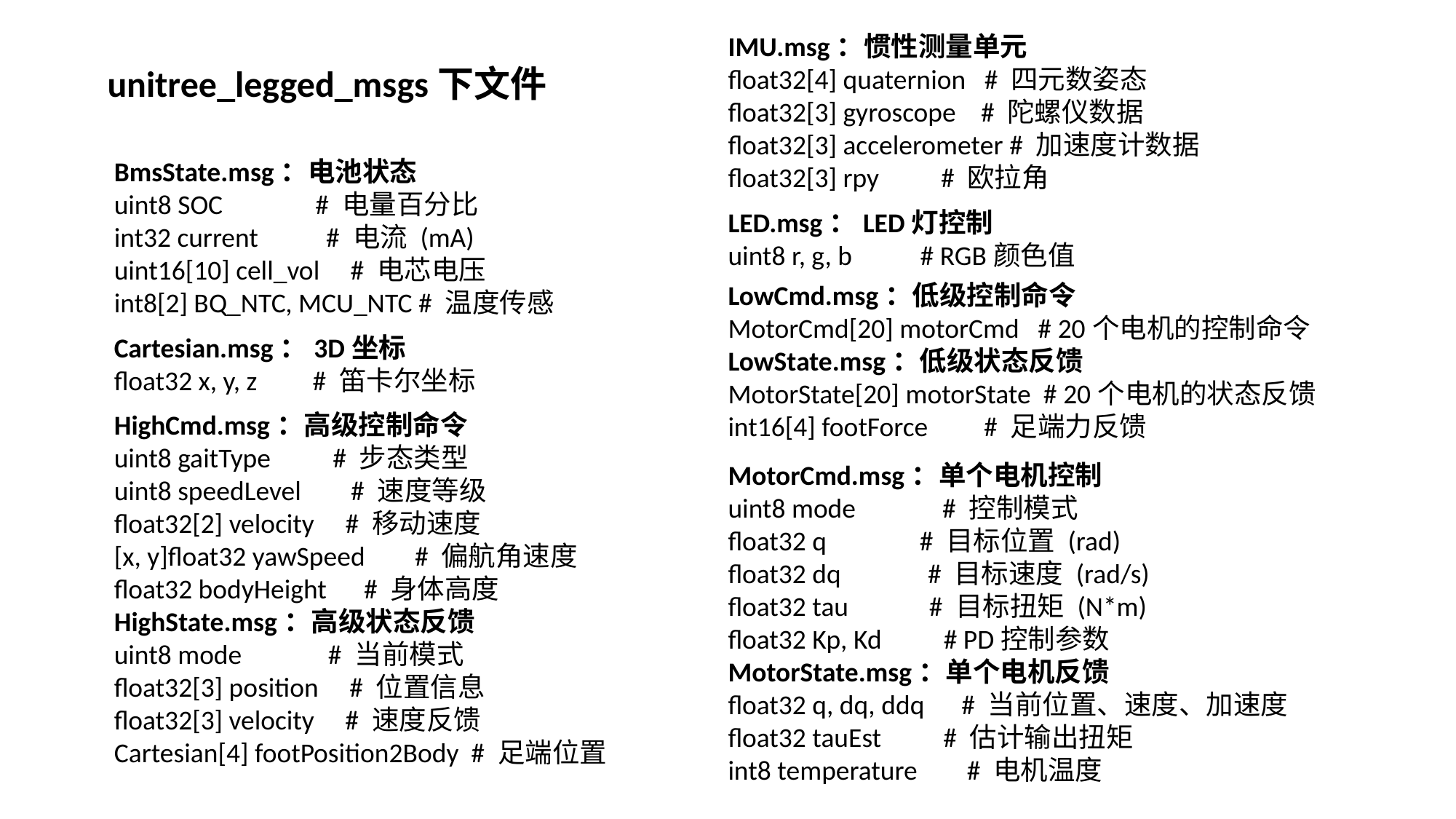

IMU.msg：惯性测量单元
float32[4] quaternion   # 四元数姿态float32[3] gyroscope    # 陀螺仪数据float32[3] accelerometer # 加速度计数据float32[3] rpy          # 欧拉角

unitree_legged_msgs下文件
BmsState.msg：电池状态
uint8 SOC               # 电量百分比
int32 current           # 电流 (mA)
uint16[10] cell_vol     # 电芯电压
int8[2] BQ_NTC, MCU_NTC # 温度传感
LED.msg：LED灯控制
uint8 r, g, b           # RGB颜色值
LowCmd.msg：低级控制命令
MotorCmd[20] motorCmd   # 20个电机的控制命令
LowState.msg：低级状态反馈
MotorState[20] motorState  # 20个电机的状态反馈int16[4] footForce         # 足端力反馈
Cartesian.msg：3D坐标
float32 x, y, z         # 笛卡尔坐标
HighCmd.msg：高级控制命令
uint8 gaitType          # 步态类型
uint8 speedLevel        # 速度等级
float32[2] velocity     # 移动速度
[x, y]float32 yawSpeed        # 偏航角速度
float32 bodyHeight      # 身体高度
HighState.msg：高级状态反馈
uint8 mode              # 当前模式
float32[3] position     # 位置信息
float32[3] velocity     # 速度反馈
Cartesian[4] footPosition2Body  # 足端位置

MotorCmd.msg：单个电机控制
uint8 mode              # 控制模式
float32 q               # 目标位置 (rad)
float32 dq              # 目标速度 (rad/s)
float32 tau             # 目标扭矩 (N*m)
float32 Kp, Kd          # PD控制参数
MotorState.msg：单个电机反馈
float32 q, dq, ddq      # 当前位置、速度、加速度float32 tauEst          # 估计输出扭矩
int8 temperature        # 电机温度